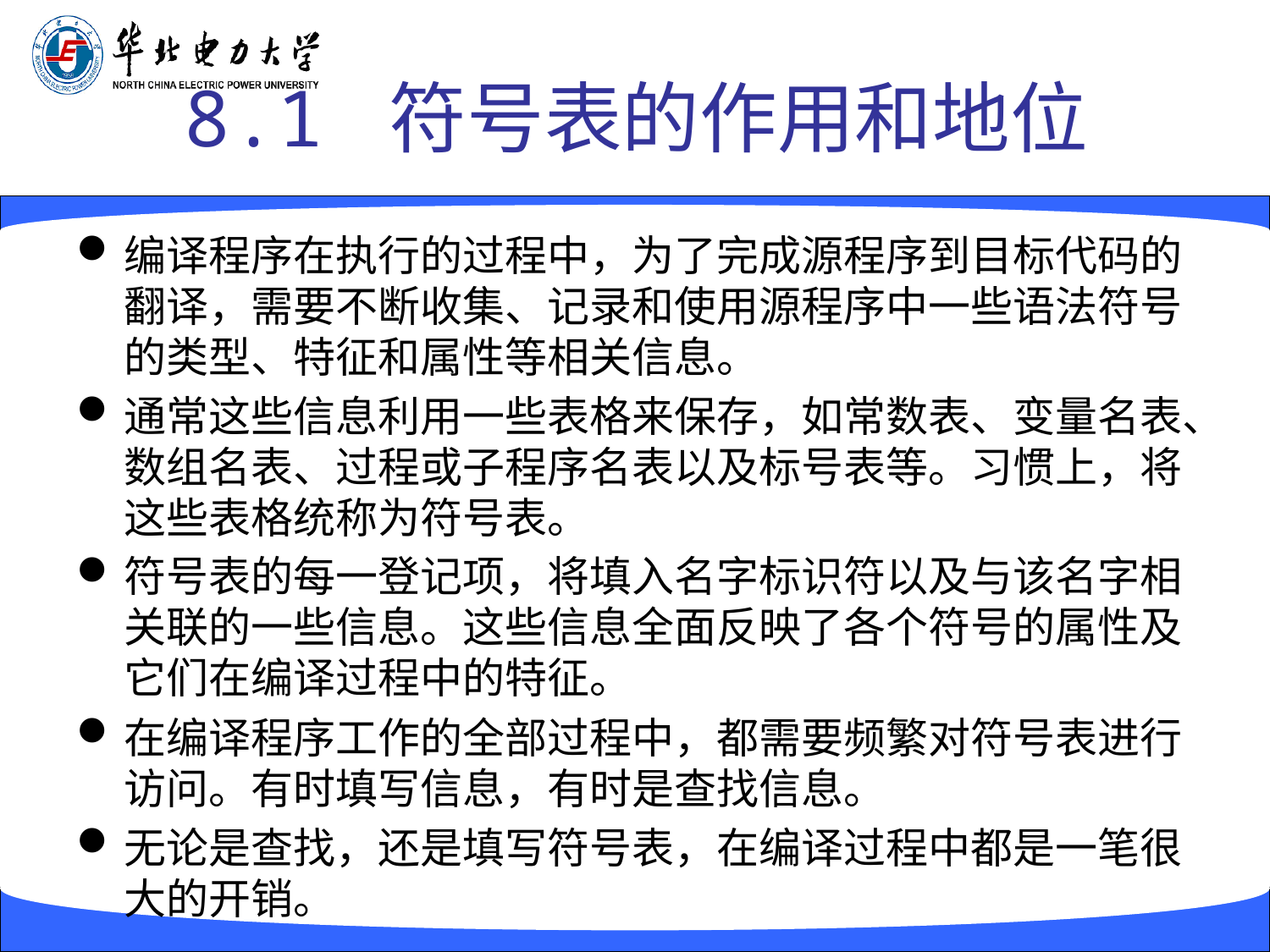

# 8.1 符号表的作用和地位
编译程序在执行的过程中，为了完成源程序到目标代码的翻译，需要不断收集、记录和使用源程序中一些语法符号的类型、特征和属性等相关信息。
通常这些信息利用一些表格来保存，如常数表、变量名表、数组名表、过程或子程序名表以及标号表等。习惯上，将这些表格统称为符号表。
符号表的每一登记项，将填入名字标识符以及与该名字相关联的一些信息。这些信息全面反映了各个符号的属性及它们在编译过程中的特征。
在编译程序工作的全部过程中，都需要频繁对符号表进行访问。有时填写信息，有时是查找信息。
无论是查找，还是填写符号表，在编译过程中都是一笔很大的开销。